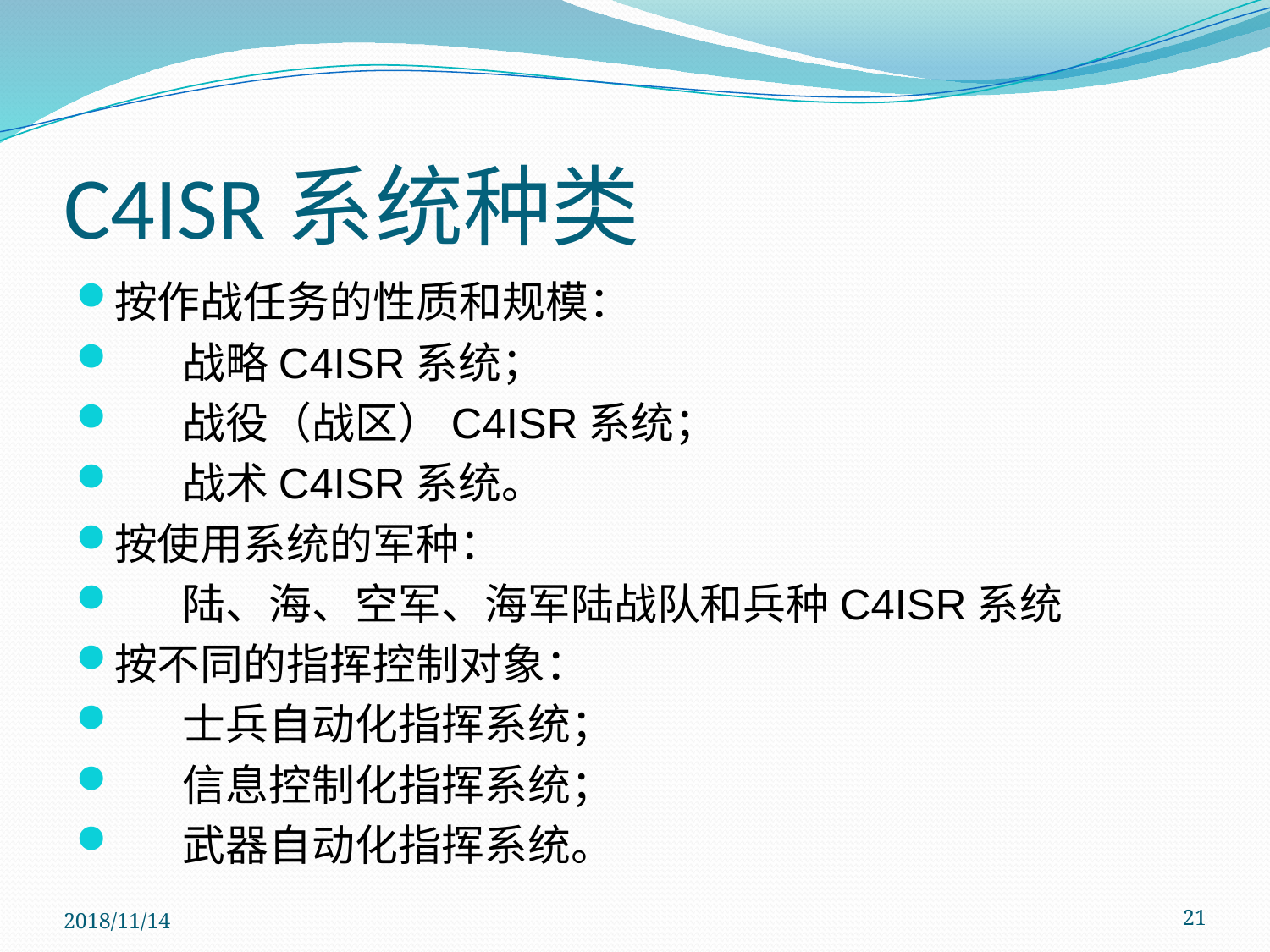

# C4ISR系统种类
按作战任务的性质和规模：
      战略C4ISR系统；
      战役（战区）C4ISR系统；
      战术C4ISR系统。
按使用系统的军种：
      陆、海、空军、海军陆战队和兵种C4ISR系统
按不同的指挥控制对象：
      士兵自动化指挥系统；
      信息控制化指挥系统；
      武器自动化指挥系统。
2018/11/14
21